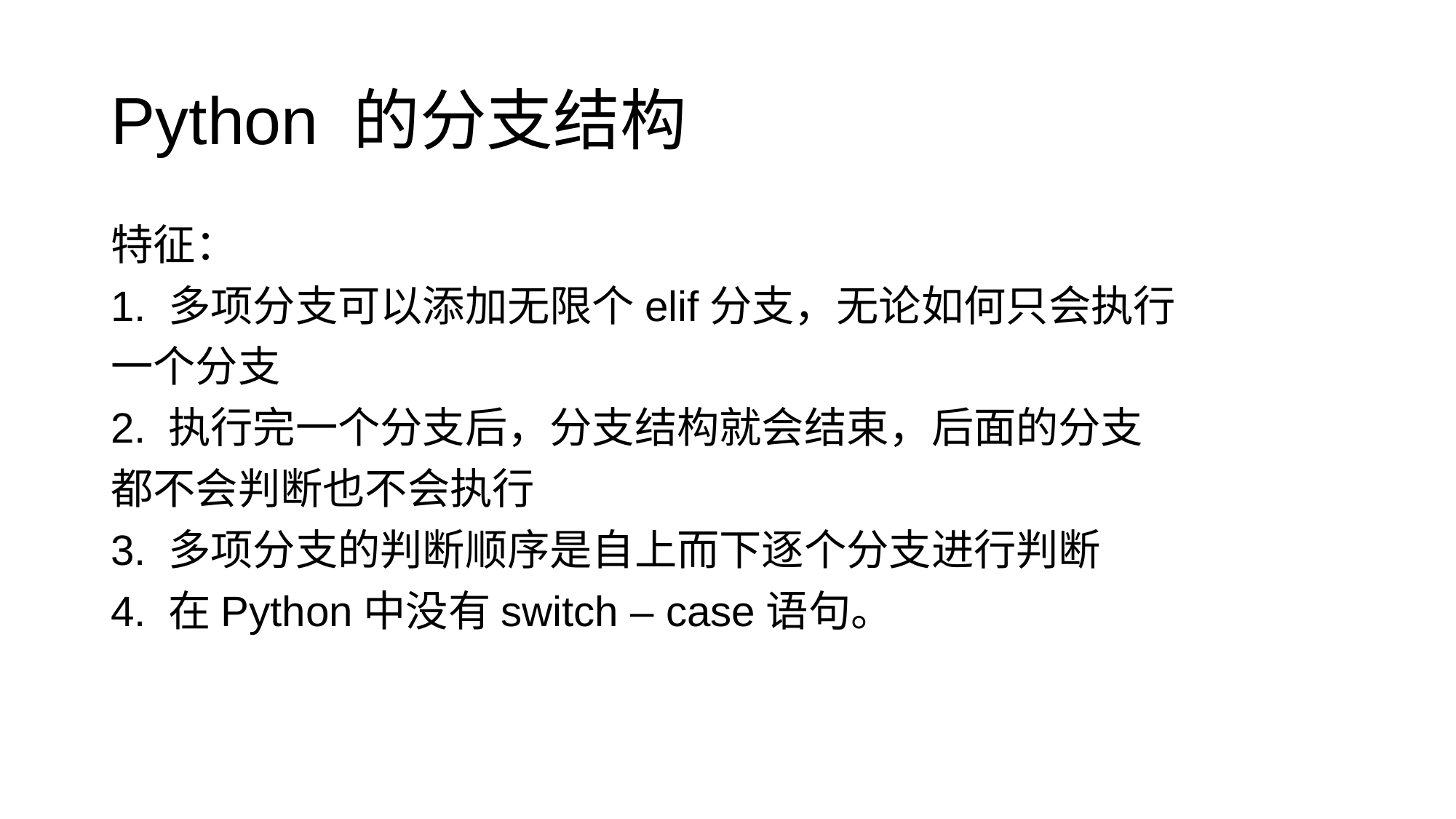

# Python 的分支结构
特征：
1. 多项分支可以添加无限个elif分支，无论如何只会执行
一个分支
2. 执行完一个分支后，分支结构就会结束，后面的分支
都不会判断也不会执行
3. 多项分支的判断顺序是自上而下逐个分支进行判断
4. 在Python中没有switch – case语句。